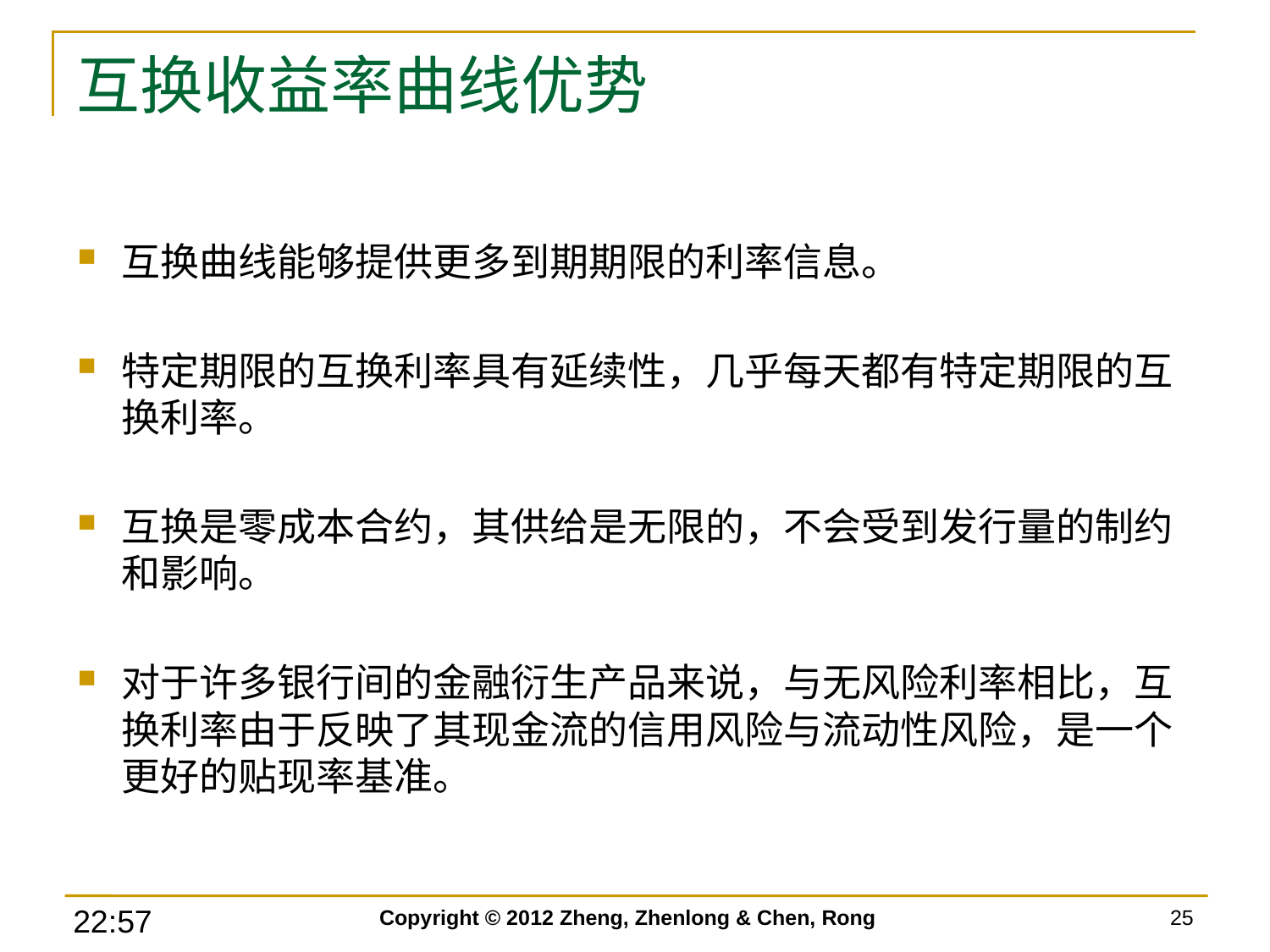

# 互换收益率曲线优势

互换曲线能够提供更多到期期限的利率信息。

特定期限的互换利率具有延续性，几乎每天都有特定期限的互换利率。

互换是零成本合约，其供给是无限的，不会受到发行量的制约和影响。

对于许多银行间的金融衍生产品来说，与无风险利率相比，互换利率由于反映了其现金流的信用风险与流动性风险，是一个更好的贴现率基准。
Copyright © 2012 Zheng, Zhenlong & Chen, Rong
25